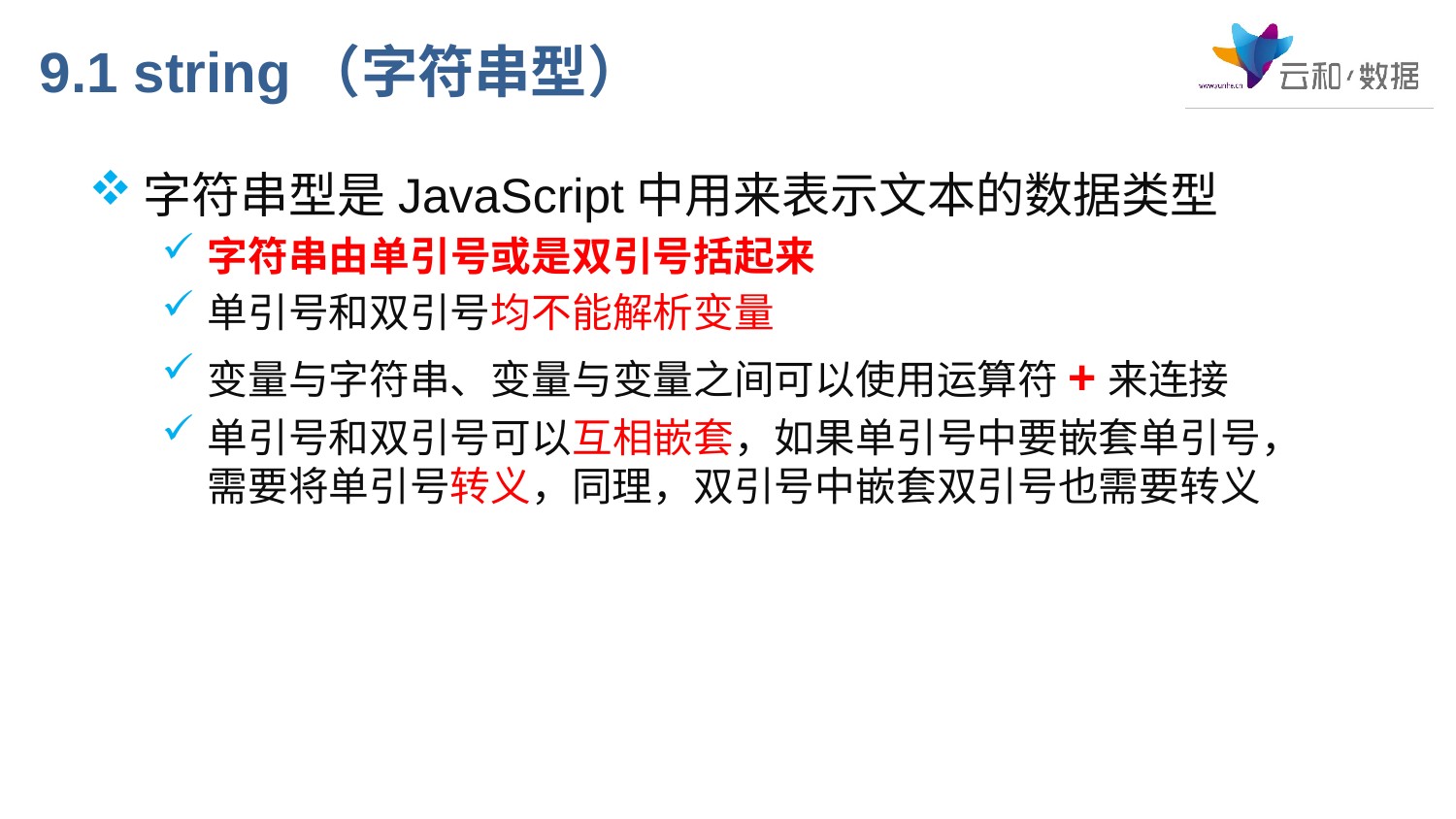

# 9.1 string（字符串型）
字符串型是JavaScript中用来表示文本的数据类型
字符串由单引号或是双引号括起来
单引号和双引号均不能解析变量
变量与字符串、变量与变量之间可以使用运算符+来连接
单引号和双引号可以互相嵌套，如果单引号中要嵌套单引号，需要将单引号转义，同理，双引号中嵌套双引号也需要转义
14